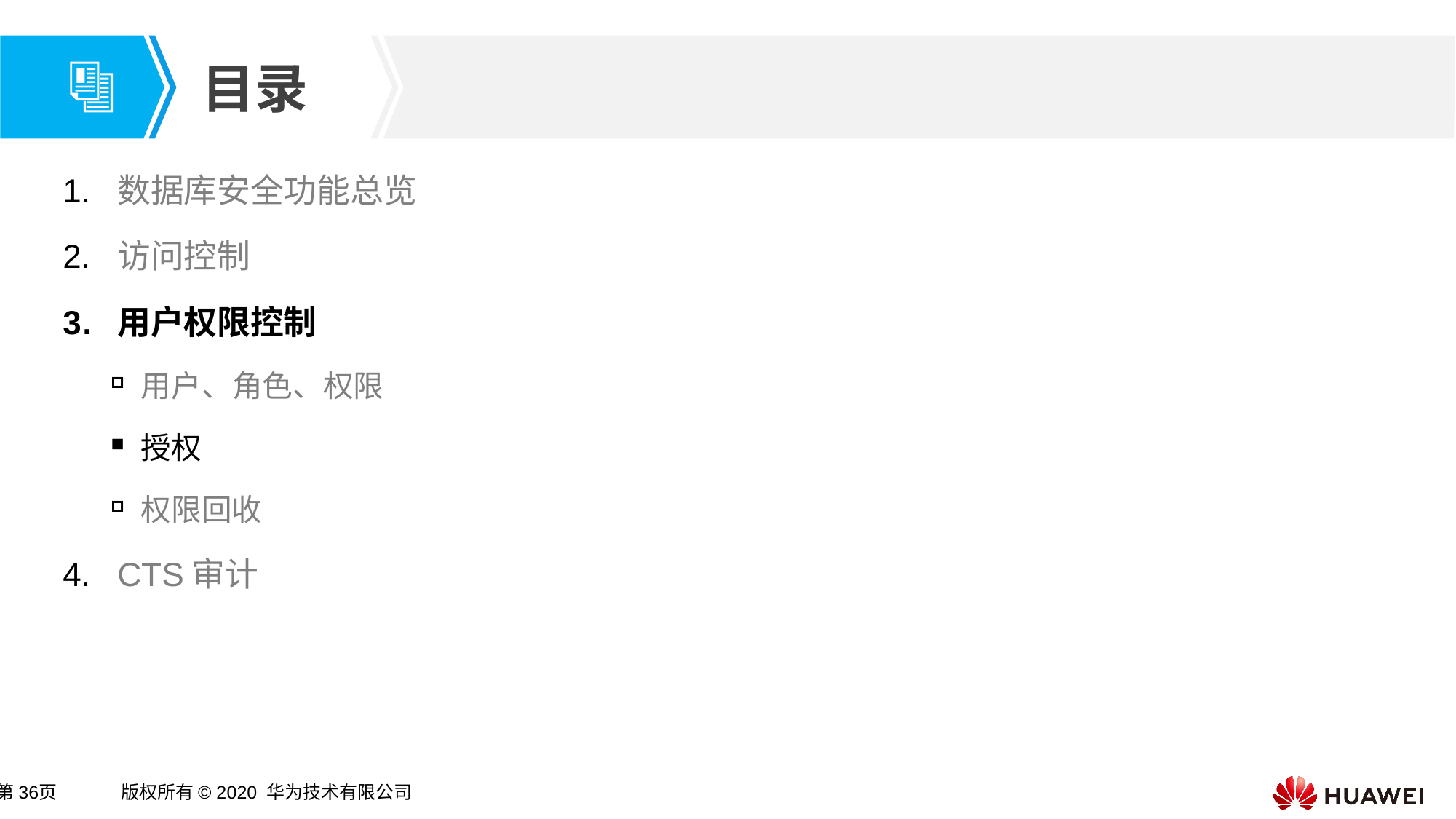

数据库安全功能总览
访问控制
用户权限控制
用户、角色、权限
授权
权限回收
CTS审计